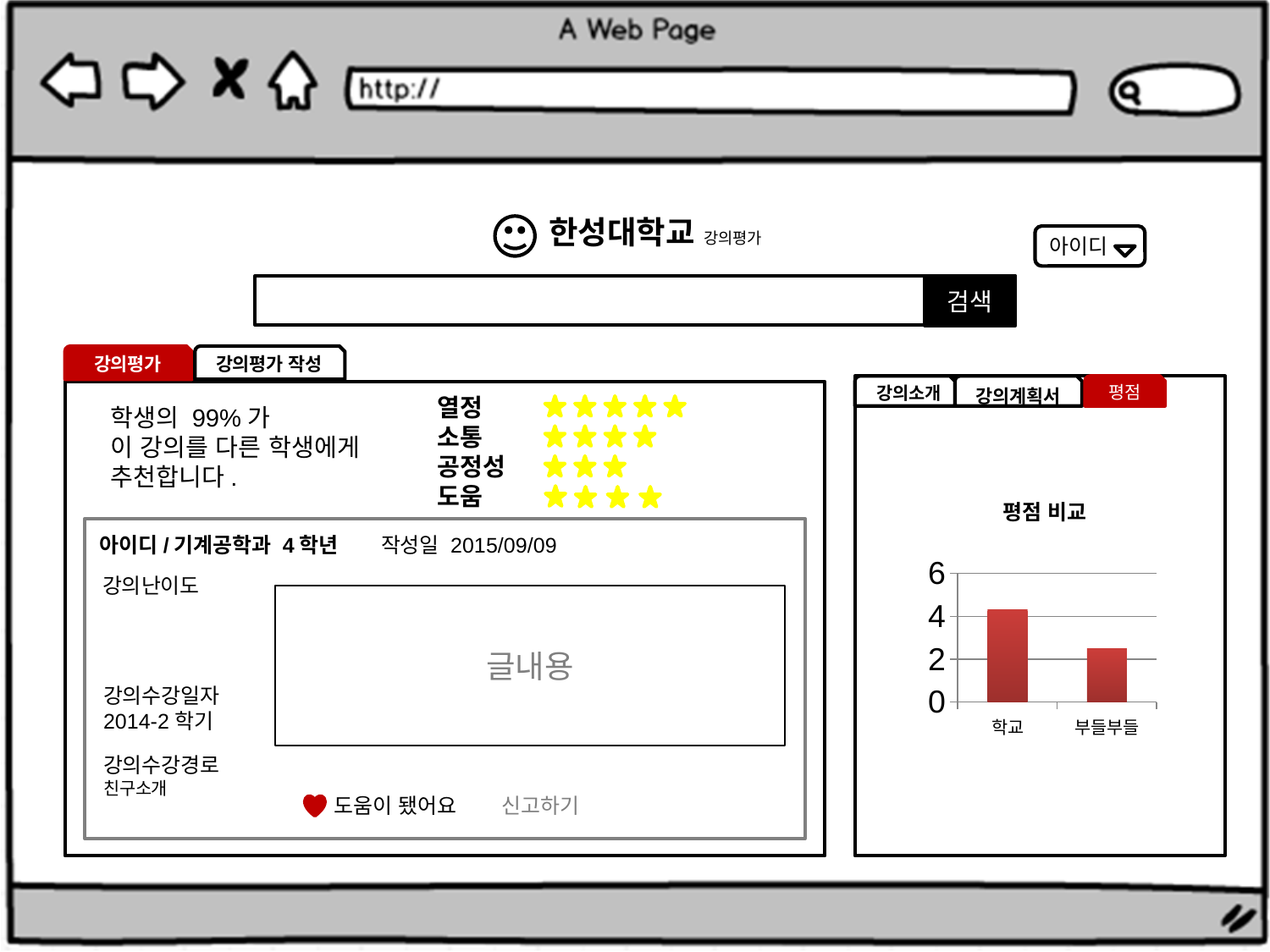

한성대학교 강의평가

아이디

검색
강의평가

강의평가 작성

 강의소개

강의계획서

평점
열정
소통
공정성
도움

학생의 99%가
이 강의를 다른 학생에게
추천합니다.

### Chart: 평점 비교

| Category | 계열 1 |
|---|---|
| 학교 | 4.3 |
| 부들부들 | 2.5 |

아이디/기계공학과 4학년
작성일 2015/09/09
강의난이도
글내용
강의수강일자
2014-2학기
강의수강경로
친구소개

도움이 됐어요
신고하기